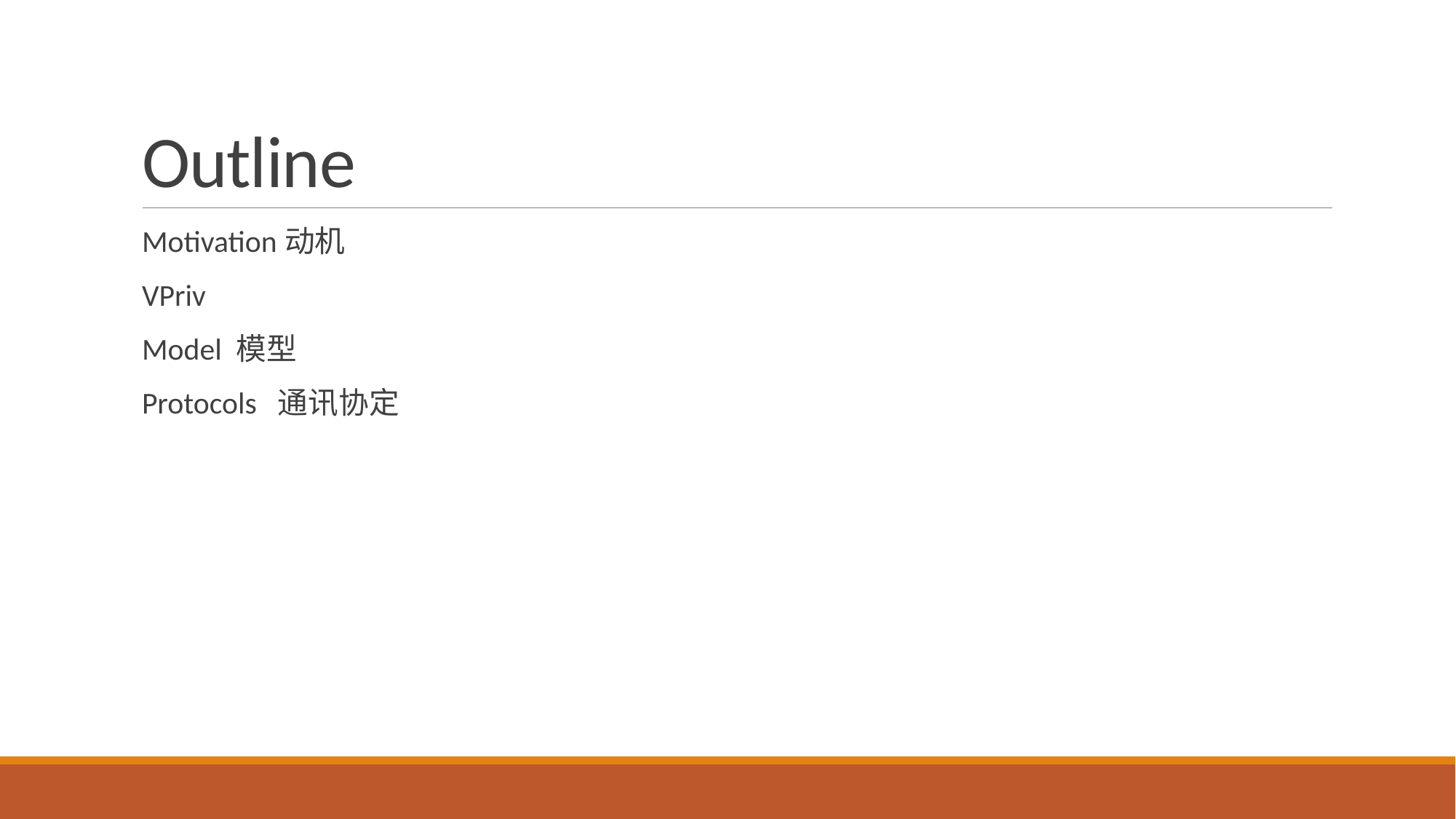

# Outline
Motivation动机
VPriv
Model 模型
Protocols  通讯协定